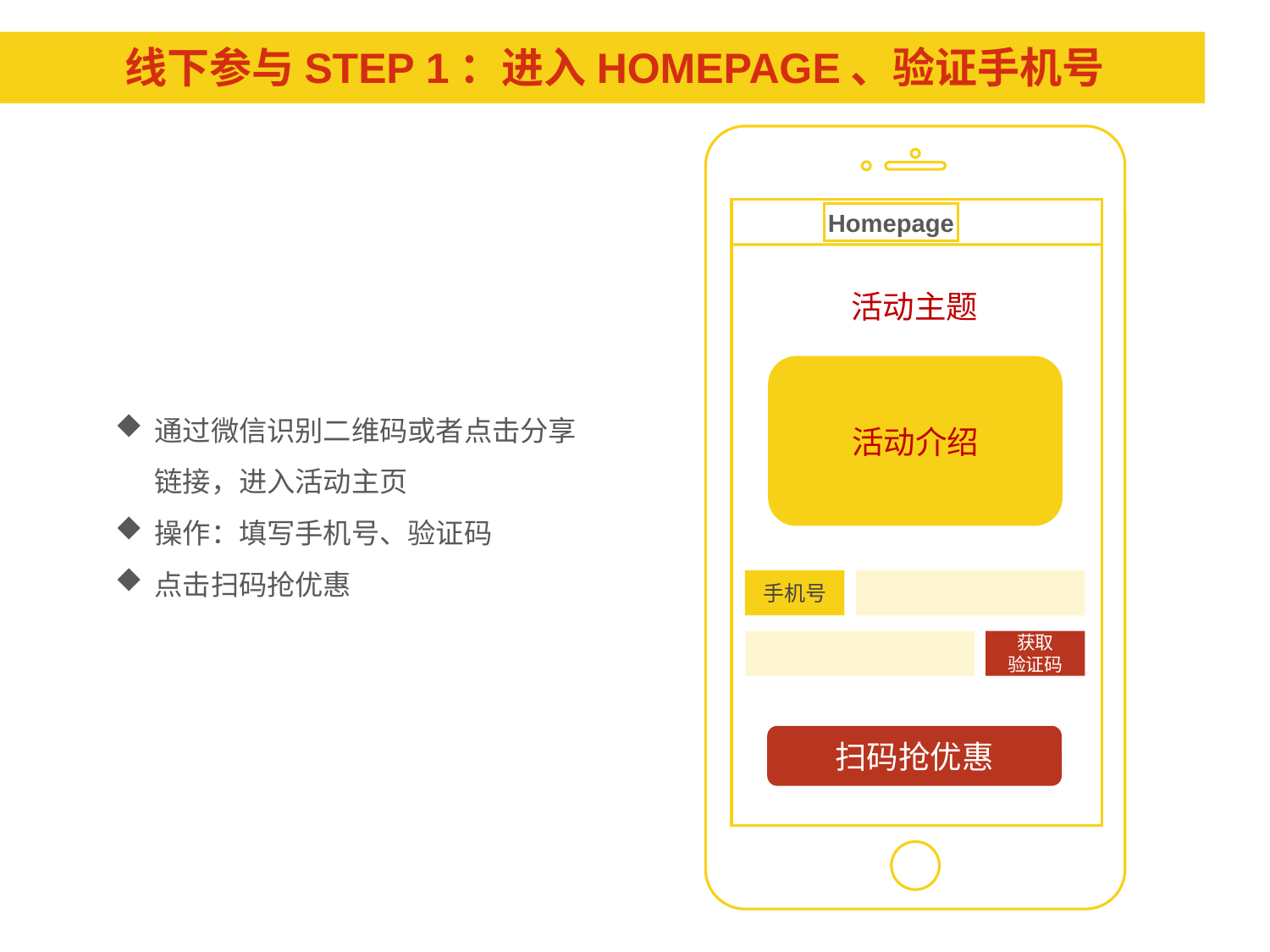

# 线下参与Step 1：进入homepage、验证手机号

Homepage

活动主题
活动介绍
通过微信识别二维码或者点击分享链接，进入活动主页
操作：填写手机号、验证码
点击扫码抢优惠
手机号

获取
验证码
扫码抢优惠